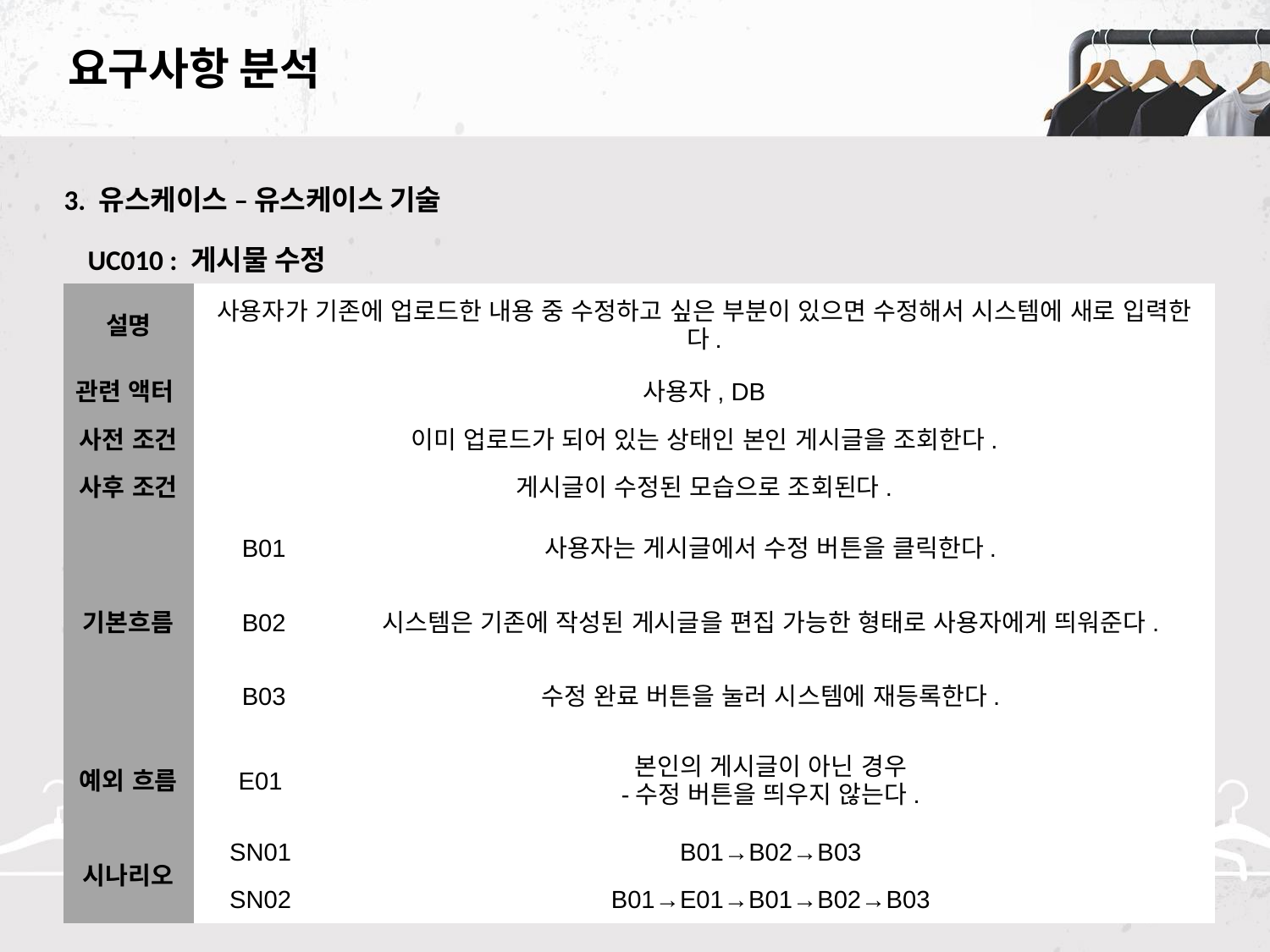

# 요구사항 분석
3. 유스케이스 – 유스케이스 기술
UC010 : 게시물 수정
| 설명 | 사용자가 기존에 업로드한 내용 중 수정하고 싶은 부분이 있으면 수정해서 시스템에 새로 입력한다. |  |
| --- | --- | --- |
| 관련 액터 | 사용자, DB |  |
| 사전 조건 | 이미 업로드가 되어 있는 상태인 본인 게시글을 조회한다. |  |
| 사후 조건 | 게시글이 수정된 모습으로 조회된다. |  |
| 기본흐름 | B01 | 사용자는 게시글에서 수정 버튼을 클릭한다. |
|  | B02 | 시스템은 기존에 작성된 게시글을 편집 가능한 형태로 사용자에게 띄워준다. |
|  | B03 | 수정 완료 버튼을 눌러 시스템에 재등록한다. |
| 예외 흐름 | E01 | 본인의 게시글이 아닌 경우 -수정 버튼을 띄우지 않는다. |
| 시나리오 | SN01 | B01→B02→B03 |
|  | SN02 | B01→E01→B01→B02→B03 |